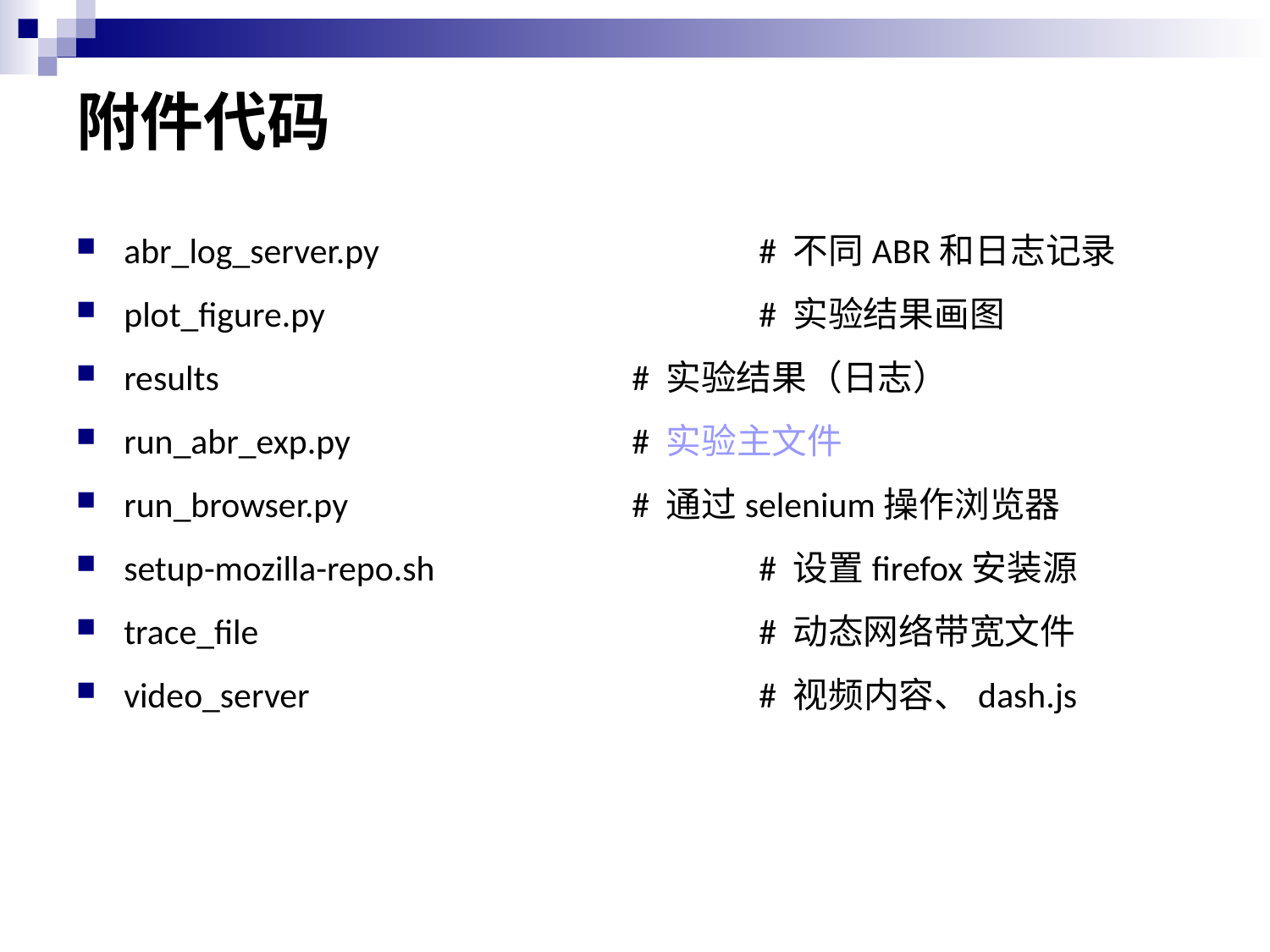

# 附件代码
abr_log_server.py			# 不同ABR和日志记录
plot_figure.py				# 实验结果画图
results				# 实验结果（日志）
run_abr_exp.py			# 实验主文件
run_browser.py			# 通过selenium操作浏览器
setup-mozilla-repo.sh			# 设置firefox安装源
trace_file				# 动态网络带宽文件
video_server				# 视频内容、dash.js
46